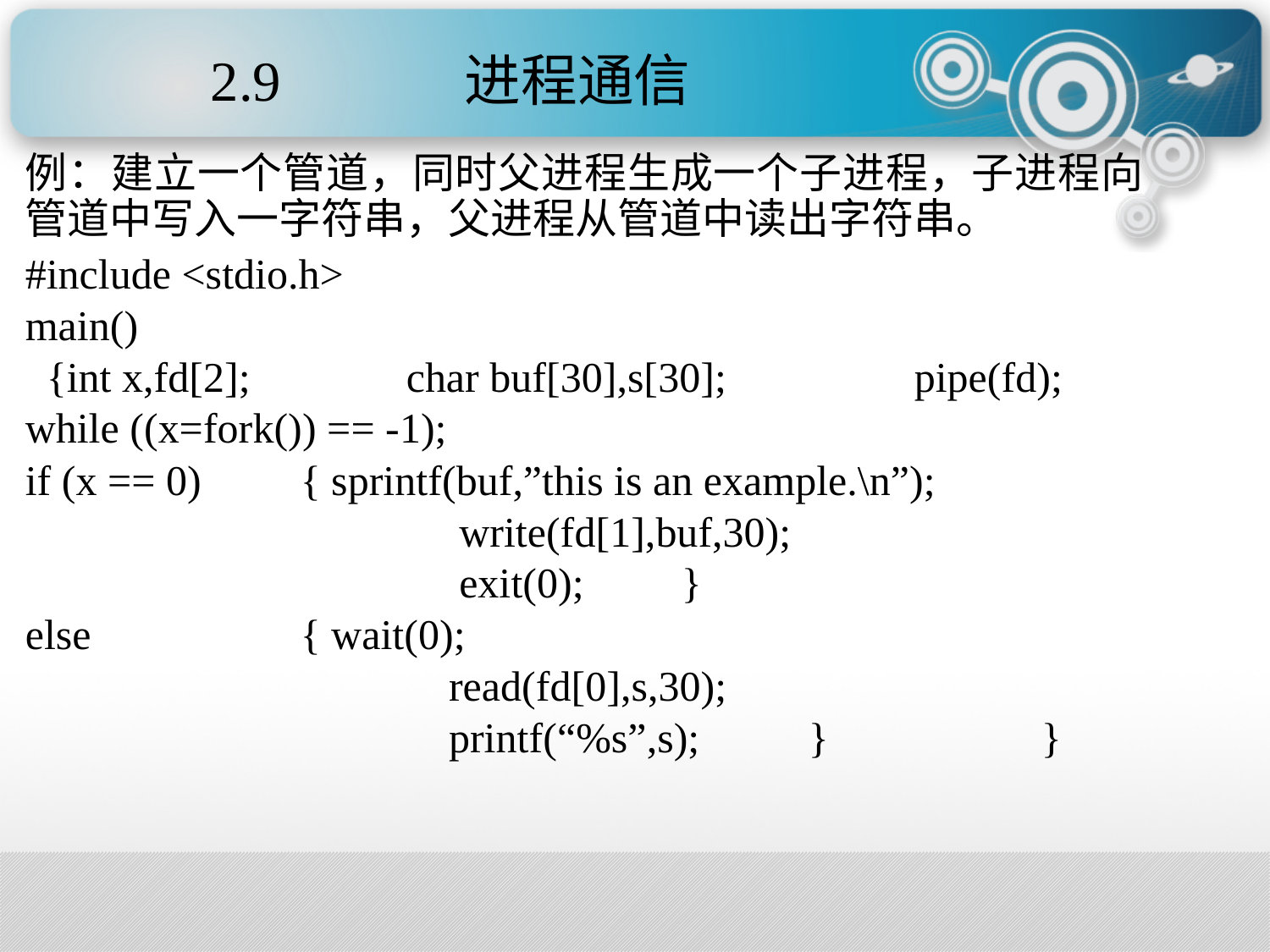

2.9		进程通信
例：建立一个管道，同时父进程生成一个子进程，子进程向管道中写入一字符串，父进程从管道中读出字符串。
#include <stdio.h>
main()
  {int x,fd[2];		char buf[30],s[30];		pipe(fd);
while ((x=fork()) == -1);
if (x == 0)	  { sprintf(buf,”this is an example.\n”);
		   	     write(fd[1],buf,30);
		    	     exit(0);	  }
else		  { wait(0);
			    read(fd[0],s,30);
			    printf(“%s”,s);	  }		}